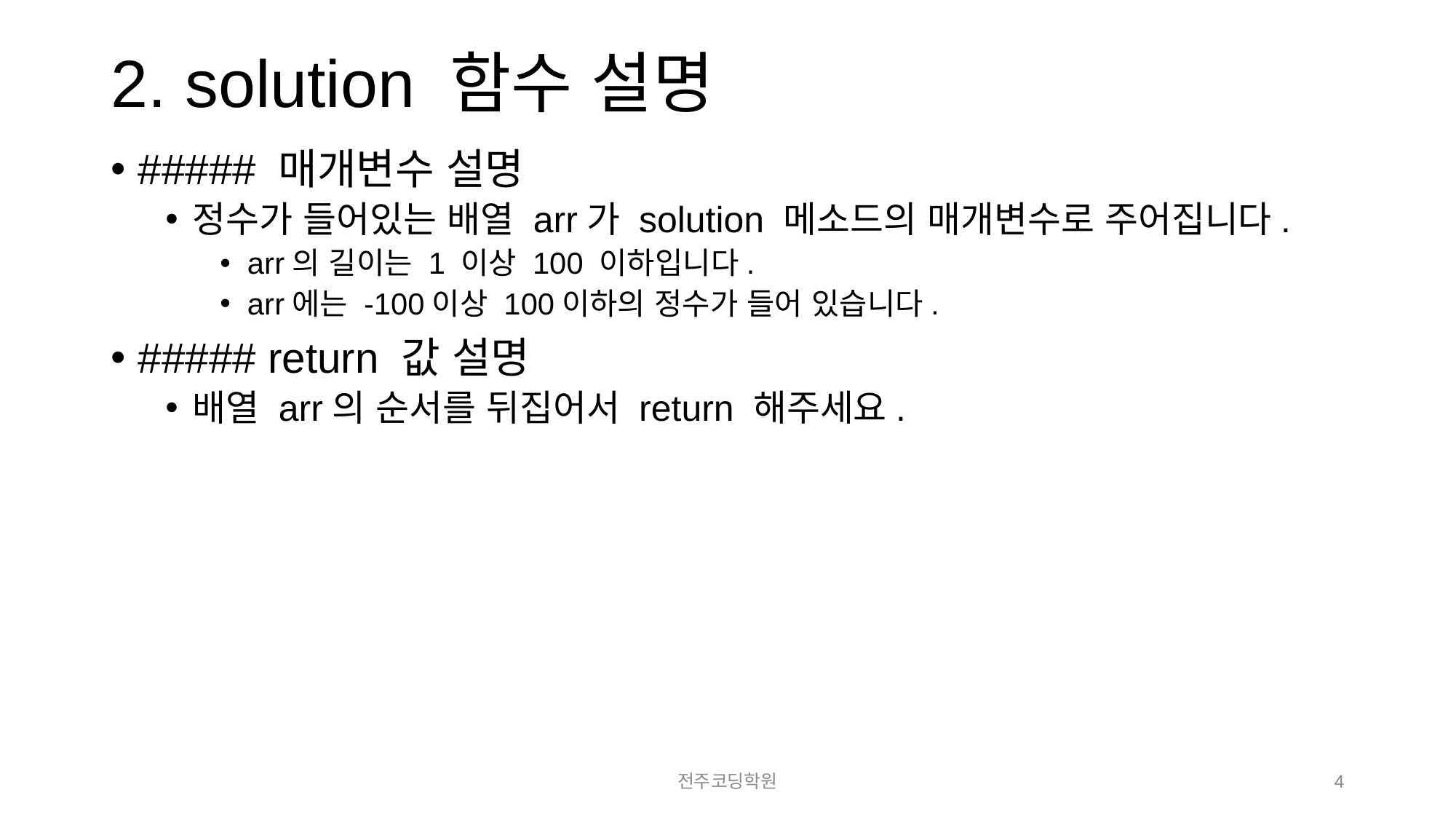

# 2. solution 함수 설명
##### 매개변수 설명
정수가 들어있는 배열 arr가 solution 메소드의 매개변수로 주어집니다.
arr의 길이는 1 이상 100 이하입니다.
arr에는 -100이상 100이하의 정수가 들어 있습니다.
##### return 값 설명
배열 arr의 순서를 뒤집어서 return 해주세요.
전주코딩학원
4